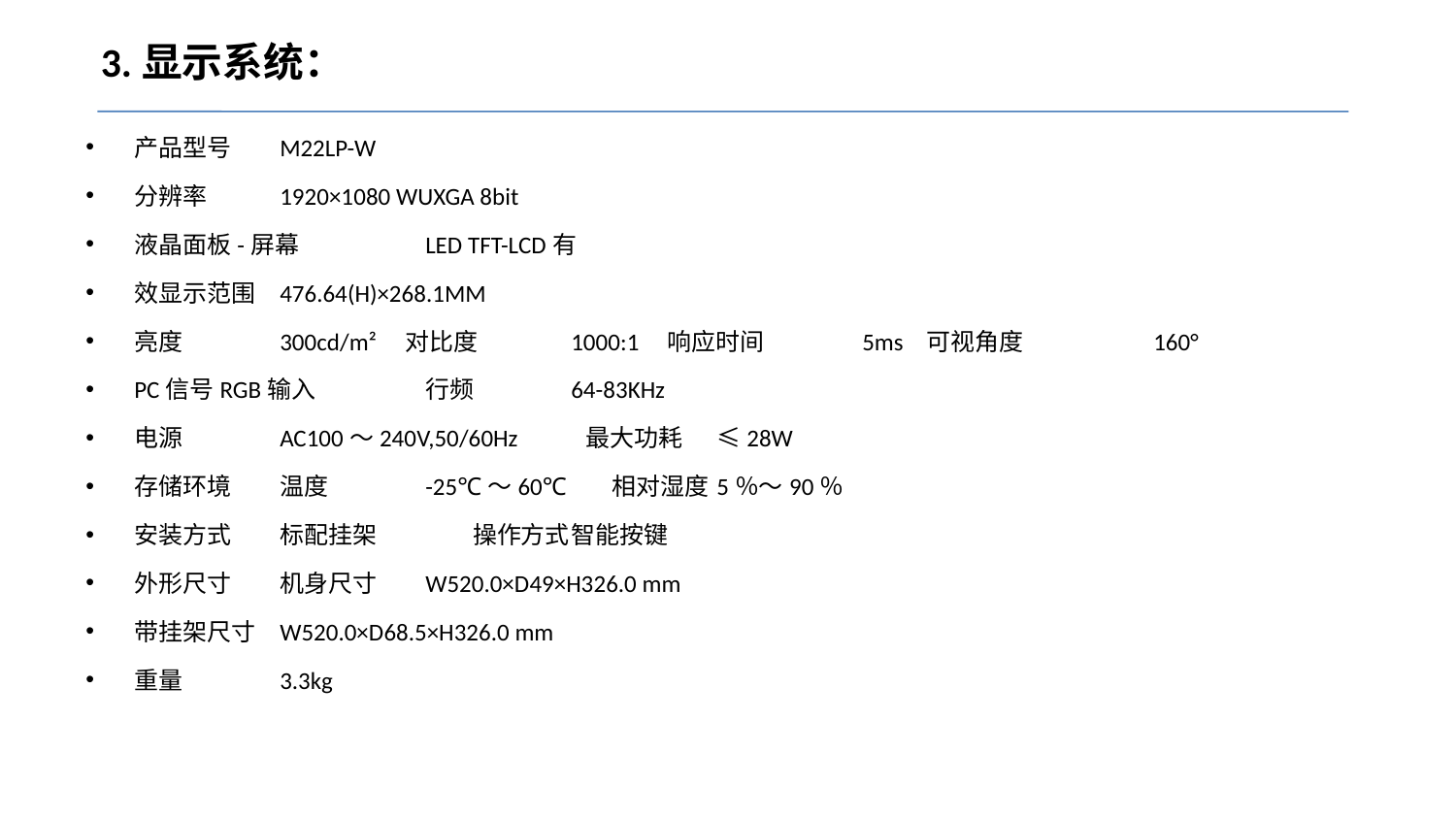

# 3.显示系统：
产品型号	M22LP-W
分辨率	1920×1080 WUXGA 8bit
液晶面板-屏幕	LED TFT-LCD有
效显示范围	476.64(H)×268.1MM
亮度	300cd/m²    对比度	1000:1    响应时间	5ms   可视角度	160°
PC信号RGB输入	行频	64-83KHz
电源	AC100～240V,50/60Hz           最大功耗	≤28W
存储环境	温度	-25℃～60℃       相对湿度	5％～90％
安装方式	标配挂架                  操作方式	智能按键
外形尺寸	机身尺寸	W520.0×D49×H326.0 mm
带挂架尺寸	W520.0×D68.5×H326.0 mm
重量	3.3kg